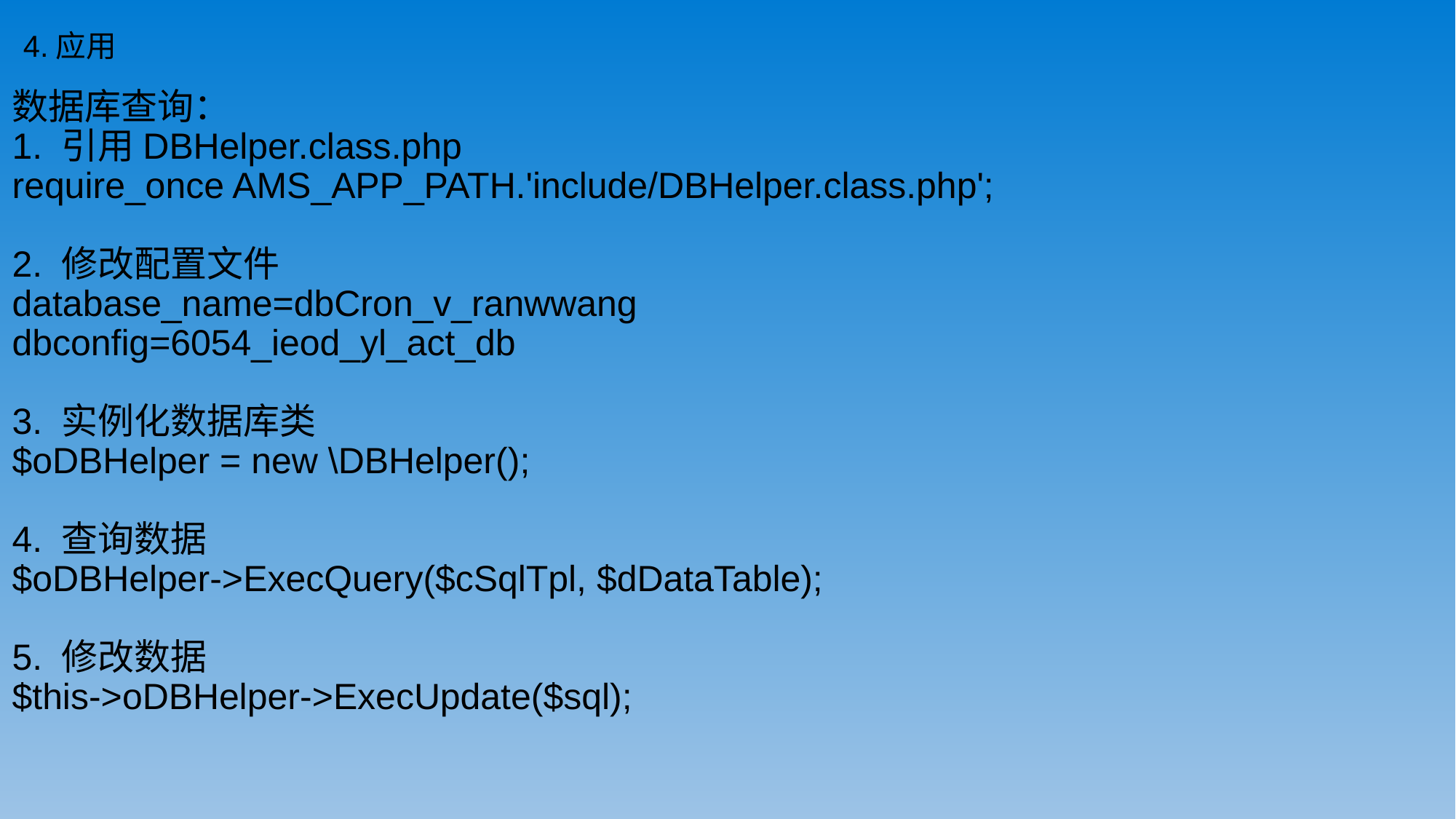

4.应用
# 数据库查询： 1. 引用DBHelper.class.php require_once AMS_APP_PATH.'include/DBHelper.class.php'; 2. 修改配置文件 database_name=dbCron_v_ranwwang dbconfig=6054_ieod_yl_act_db 3. 实例化数据库类 $oDBHelper = new \DBHelper(); 4. 查询数据 $oDBHelper->ExecQuery($cSqlTpl, $dDataTable); 5. 修改数据 $this->oDBHelper->ExecUpdate($sql);